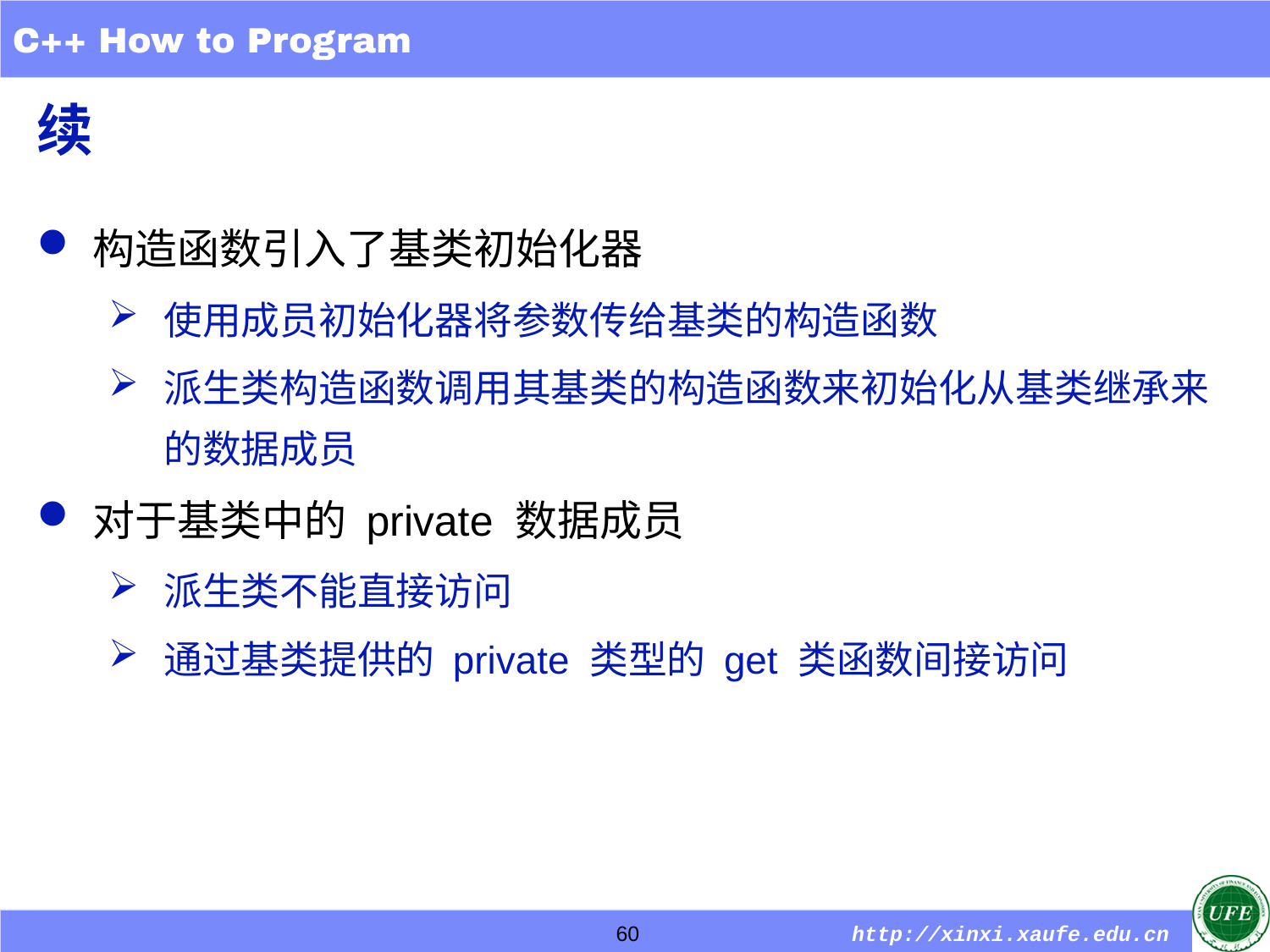

# 续
构造函数引入了基类初始化器
使用成员初始化器将参数传给基类的构造函数
派生类构造函数调用其基类的构造函数来初始化从基类继承来的数据成员
对于基类中的 private 数据成员
派生类不能直接访问
通过基类提供的 private 类型的 get 类函数间接访问

60